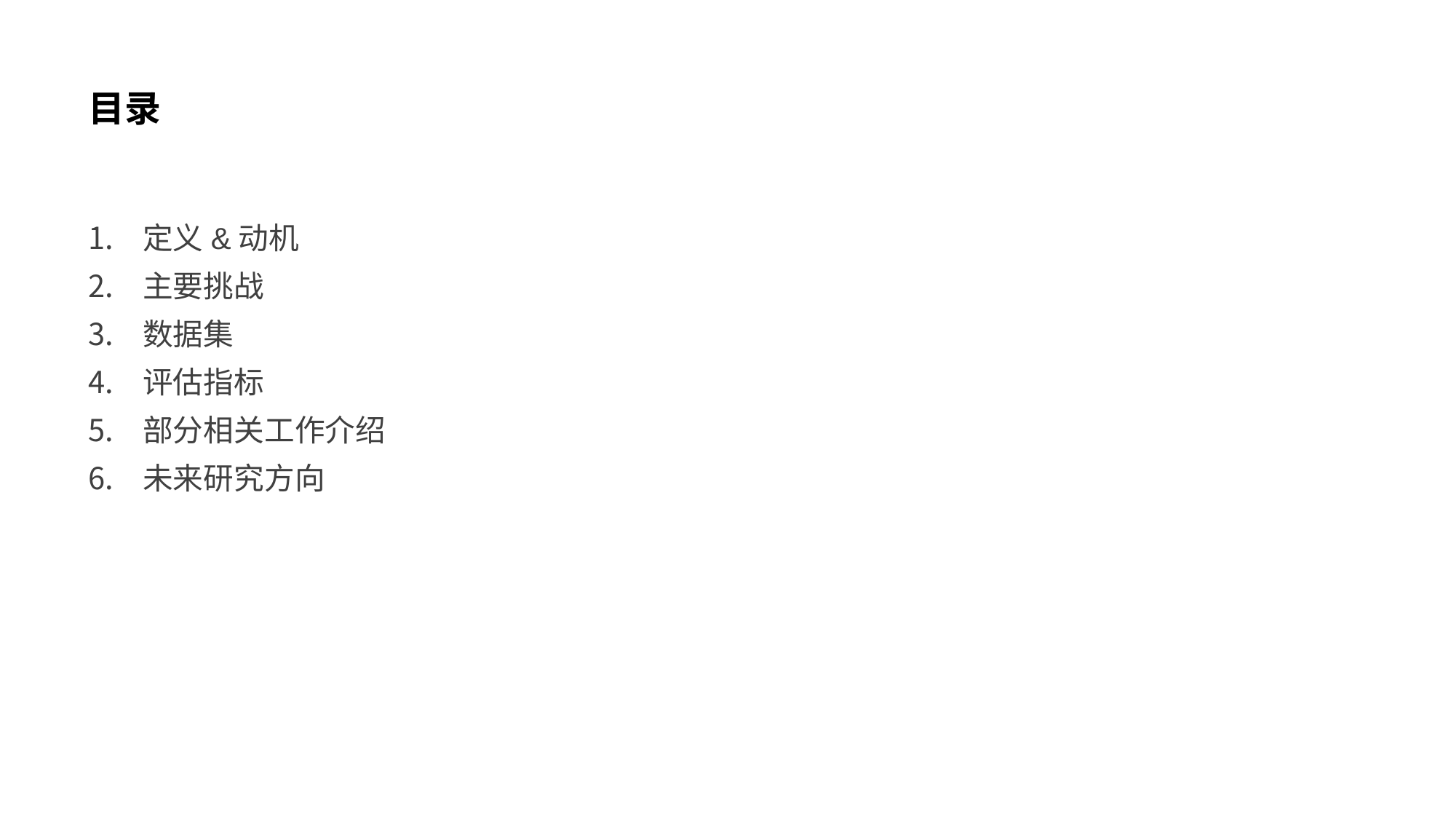

# 目录
定义&动机
主要挑战
数据集
评估指标
部分相关工作介绍
未来研究方向